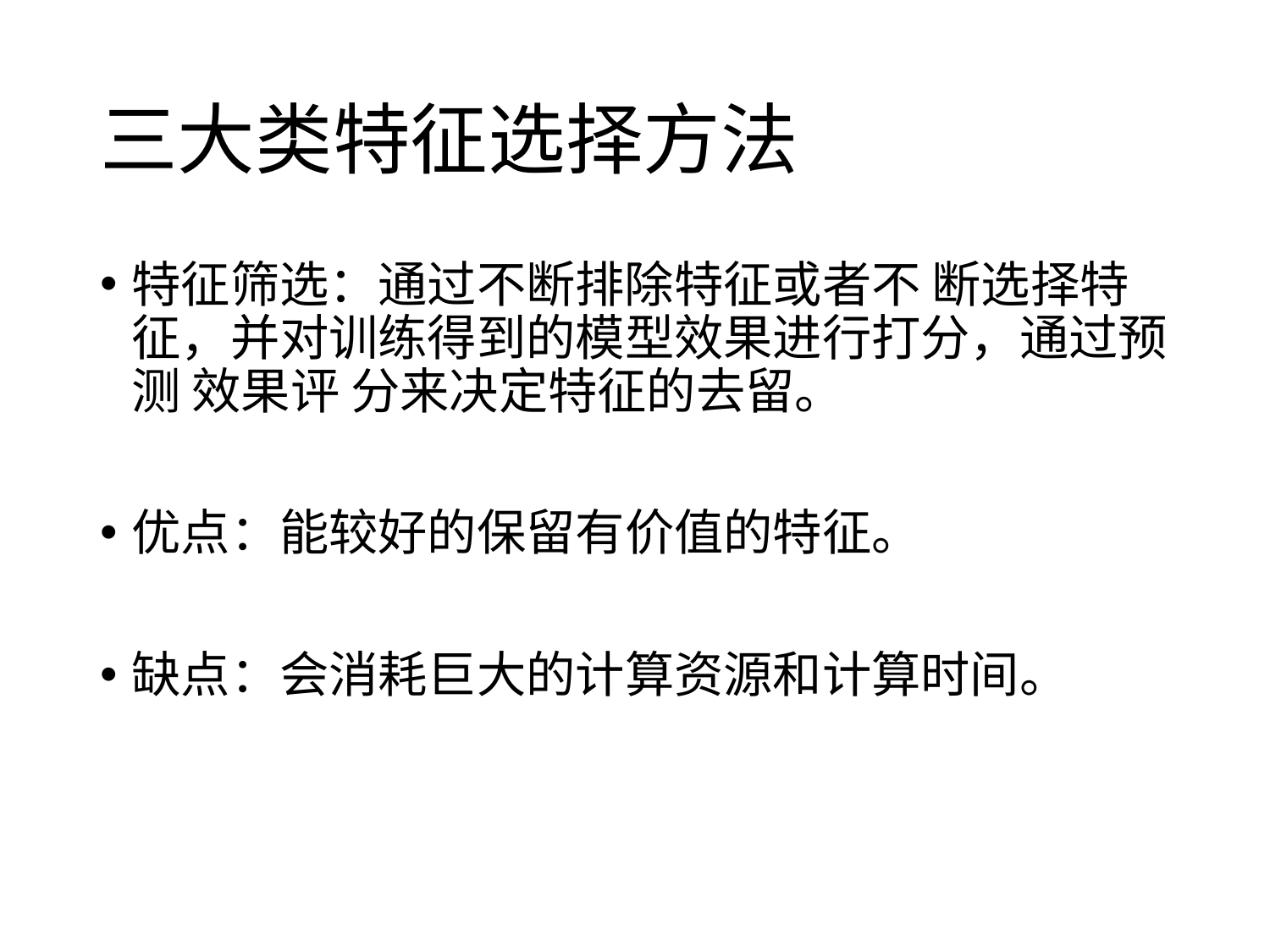

# 三大类特征选择方法
特征筛选：通过不断排除特征或者不 断选择特征，并对训练得到的模型效果进行打分，通过预测 效果评 分来决定特征的去留。

优点：能较好的保留有价值的特征。

缺点：会消耗巨大的计算资源和计算时间。